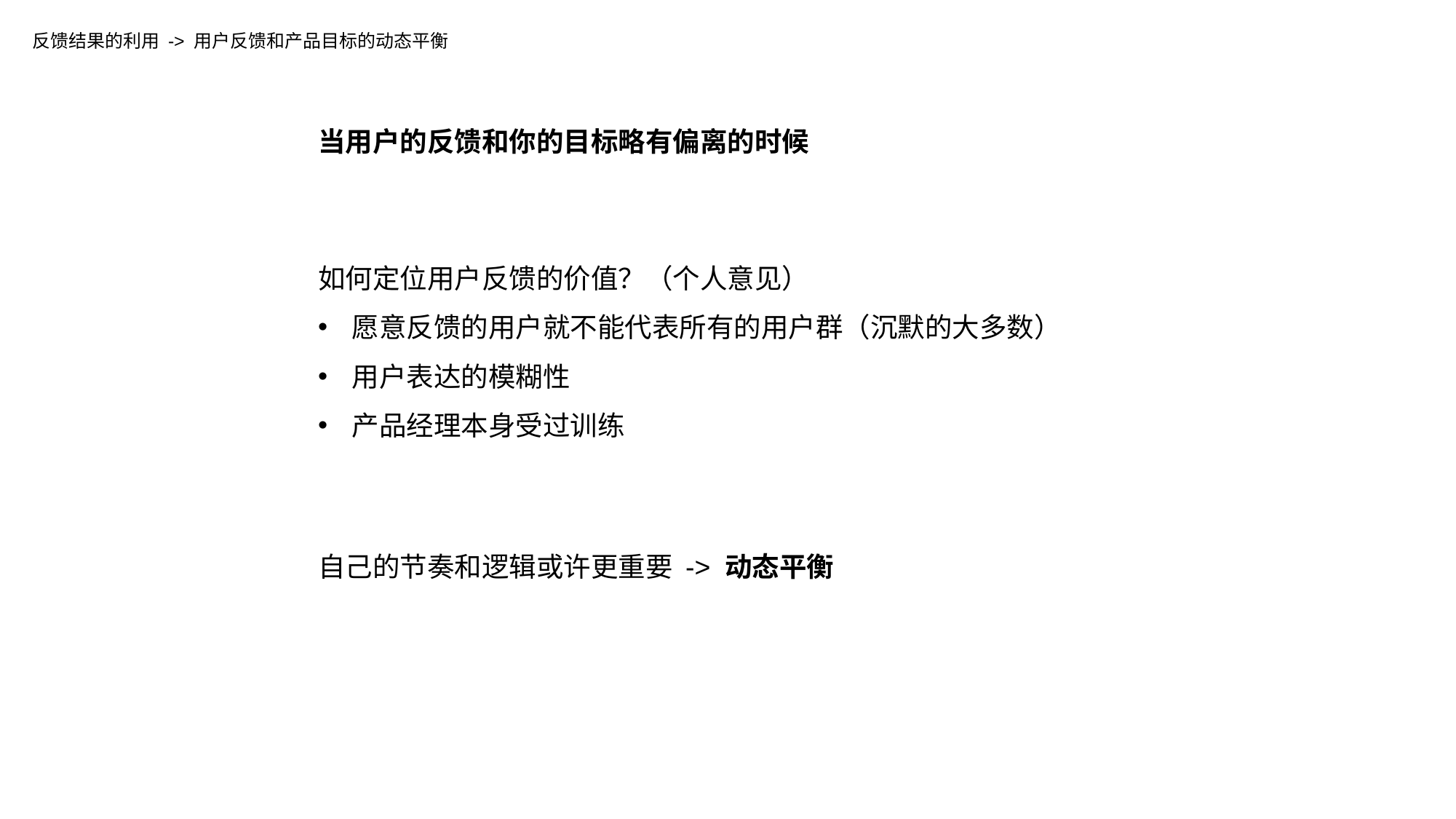

反馈结果的利用 -> 用户反馈和产品目标的动态平衡
当用户的反馈和你的目标略有偏离的时候
如何定位用户反馈的价值？（个人意见）
愿意反馈的用户就不能代表所有的用户群（沉默的大多数）
用户表达的模糊性
产品经理本身受过训练
自己的节奏和逻辑或许更重要 -> 动态平衡